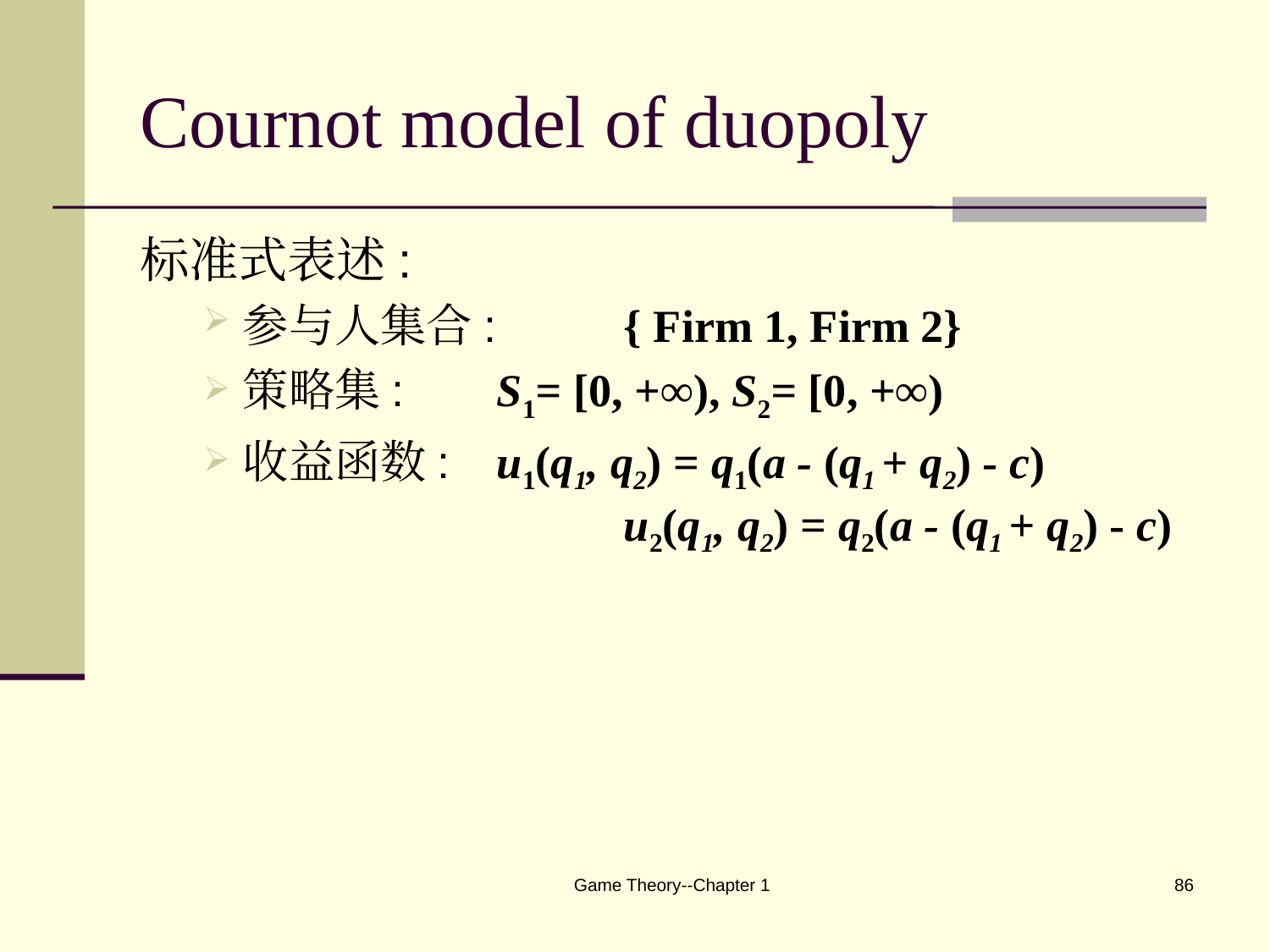

# Cournot model of duopoly
标准式表述:
参与人集合: 	{ Firm 1, Firm 2}
策略集: 	S1= [0, +∞), S2= [0, +∞)
收益函数: 	u1(q1, q2) = q1(a - (q1 + q2) - c)
			u2(q1, q2) = q2(a - (q1 + q2) - c)

Game Theory--Chapter 1
86